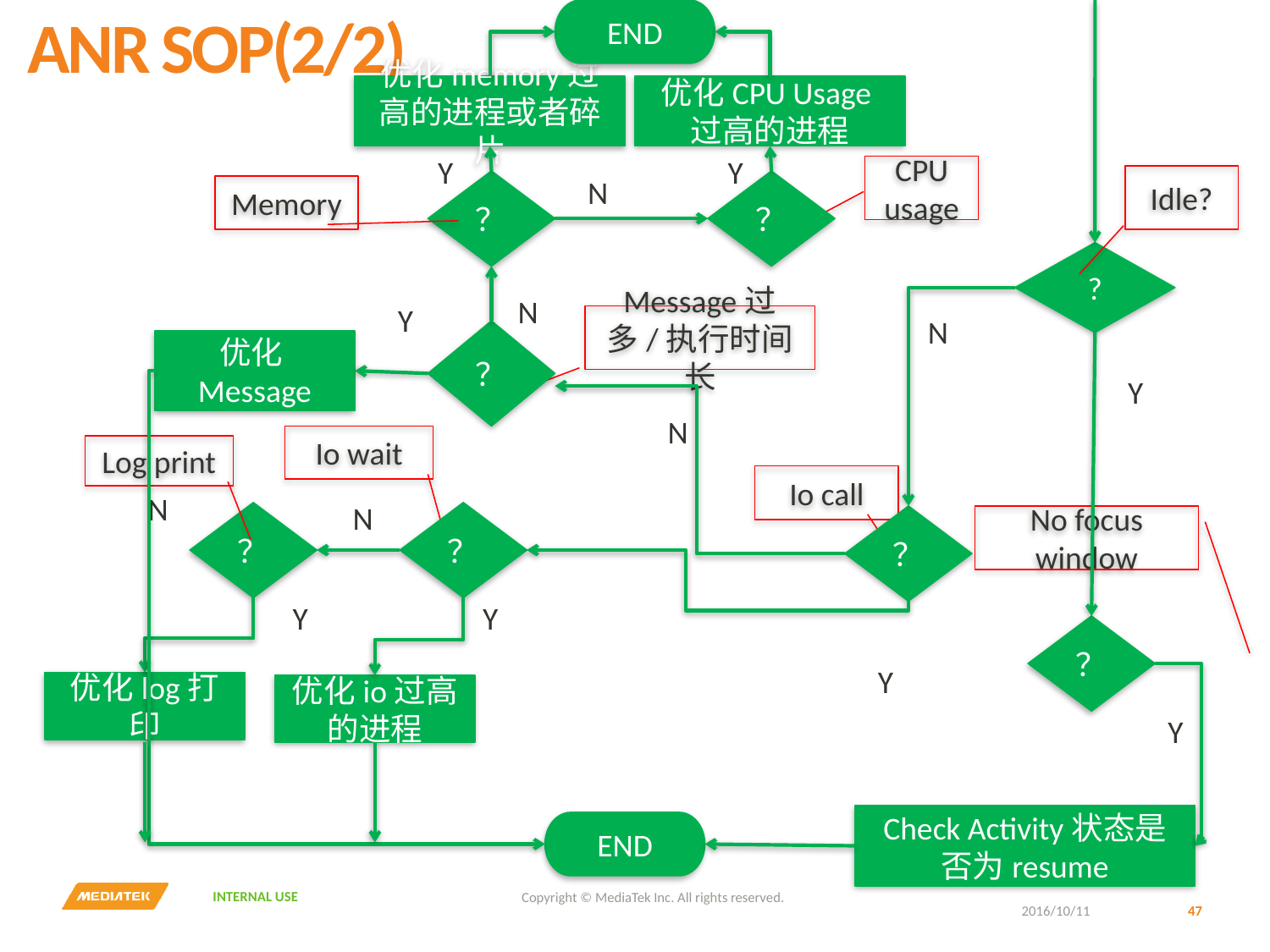

END
N
N
ANR SOP(2/2)
优化memory过高的进程或者碎片
优化CPU Usage过高的进程
Y
Y
CPU usage
N
Idle?
？
？
Memory
?
N
Y
Message过多/执行时间长
N
？
优化Message
Y
N
Io wait
Log print
Io call
N
N
？
？
？
No focus window
Y
Y
？
Y
优化log打印
优化io过高的进程
Y
Check Activity状态是否为resume
END
2016/10/11
47